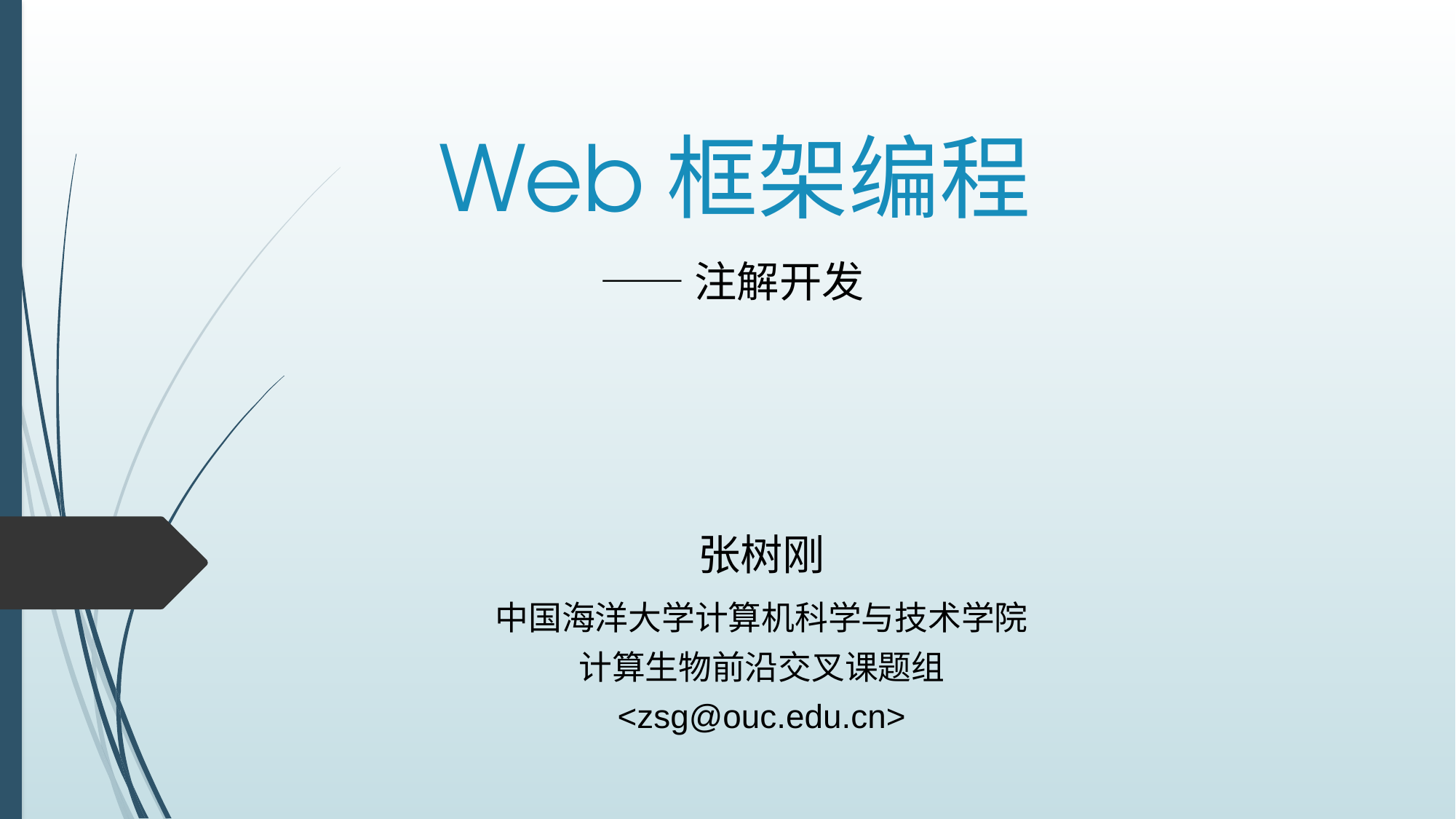

# Web框架编程
——注解开发

张树刚
中国海洋大学计算机科学与技术学院
计算生物前沿交叉课题组
<zsg@ouc.edu.cn>